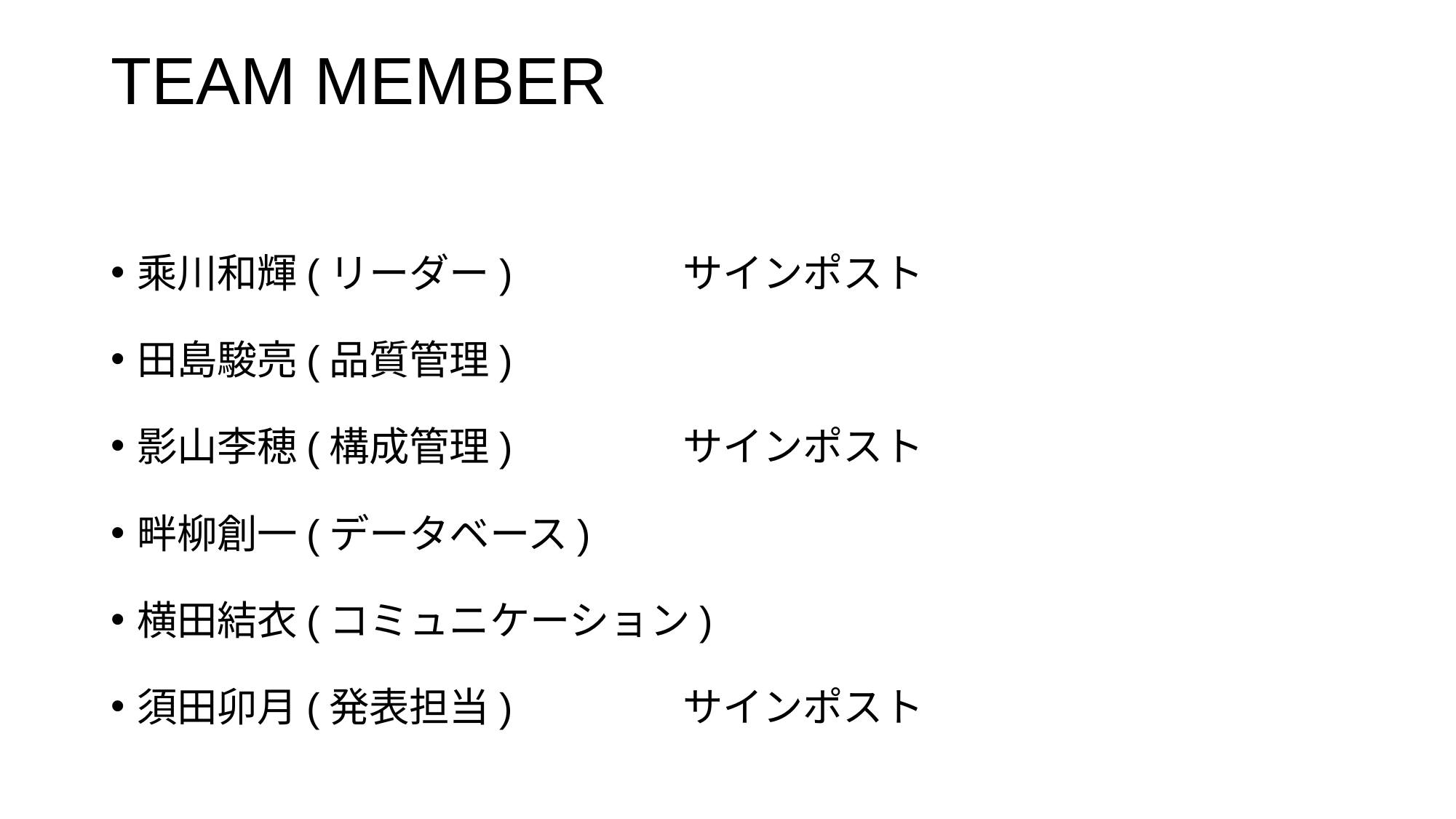

# TEAM MEMBER
乘川和輝(リーダー)　　　　サインポスト
田島駿亮(品質管理)
影山李穂(構成管理)　　　　サインポスト
畔柳創一(データベース)
横田結衣(コミュニケーション)
須田卯月(発表担当)　　　　サインポスト